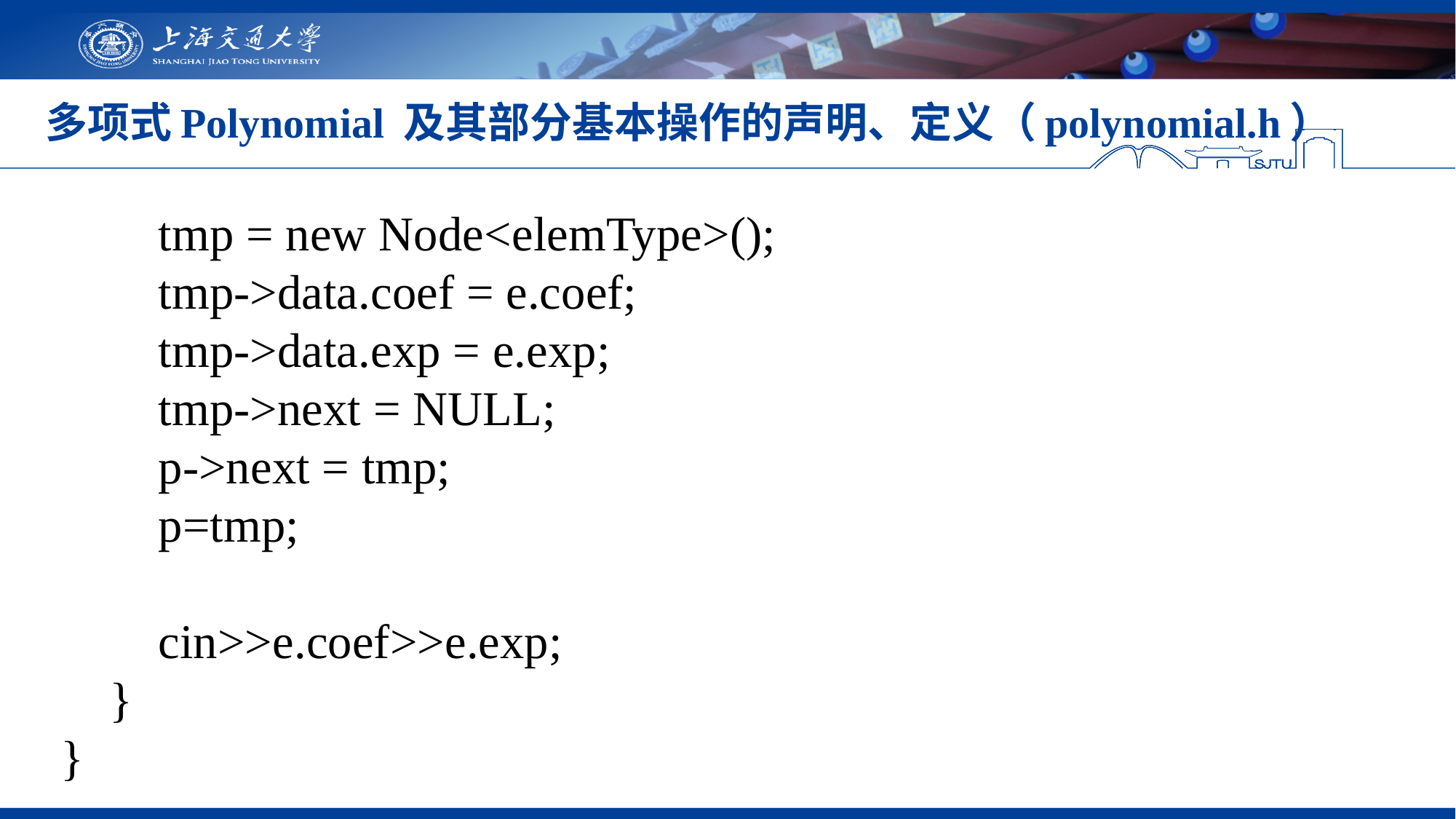

# 多项式Polynomial 及其部分基本操作的声明、定义（polynomial.h）
        tmp = new Node<elemType>();
        tmp->data.coef = e.coef;
        tmp->data.exp = e.exp;
        tmp->next = NULL;
        p->next = tmp;
        p=tmp;

        cin>>e.coef>>e.exp;
    }
}